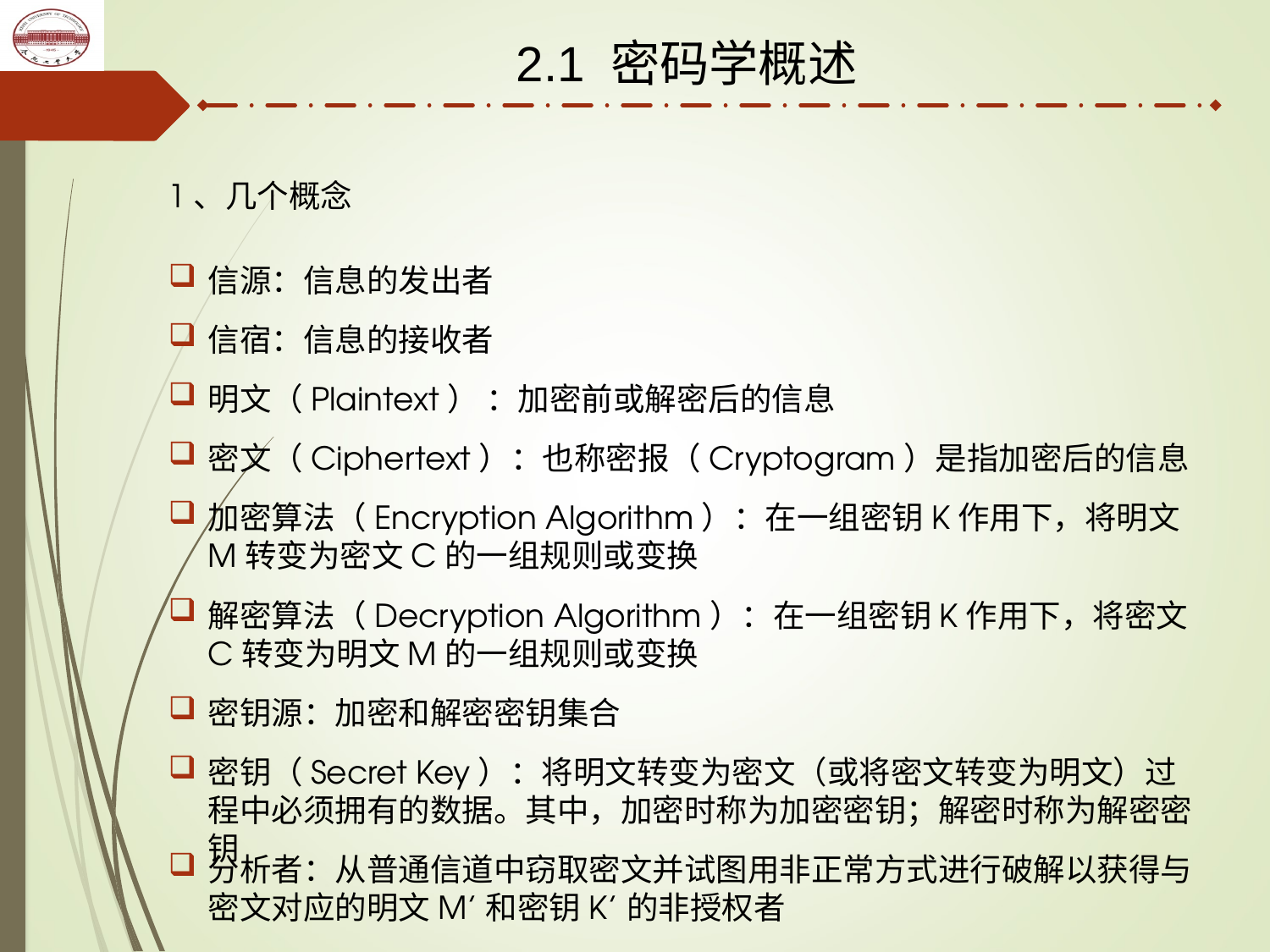

2.1 密码学概述
1、几个概念
信源：信息的发出者
信宿：信息的接收者
明文（Plaintext） ：加密前或解密后的信息
密文（Ciphertext）：也称密报（Cryptogram）是指加密后的信息
加密算法（Encryption Algorithm）：在一组密钥K作用下，将明文M转变为密文C的一组规则或变换
解密算法（Decryption Algorithm）：在一组密钥K作用下，将密文C转变为明文M的一组规则或变换
密钥源：加密和解密密钥集合
密钥（Secret Key）：将明文转变为密文（或将密文转变为明文）过程中必须拥有的数据。其中，加密时称为加密密钥；解密时称为解密密钥
分析者：从普通信道中窃取密文并试图用非正常方式进行破解以获得与密文对应的明文M’和密钥K’的非授权者